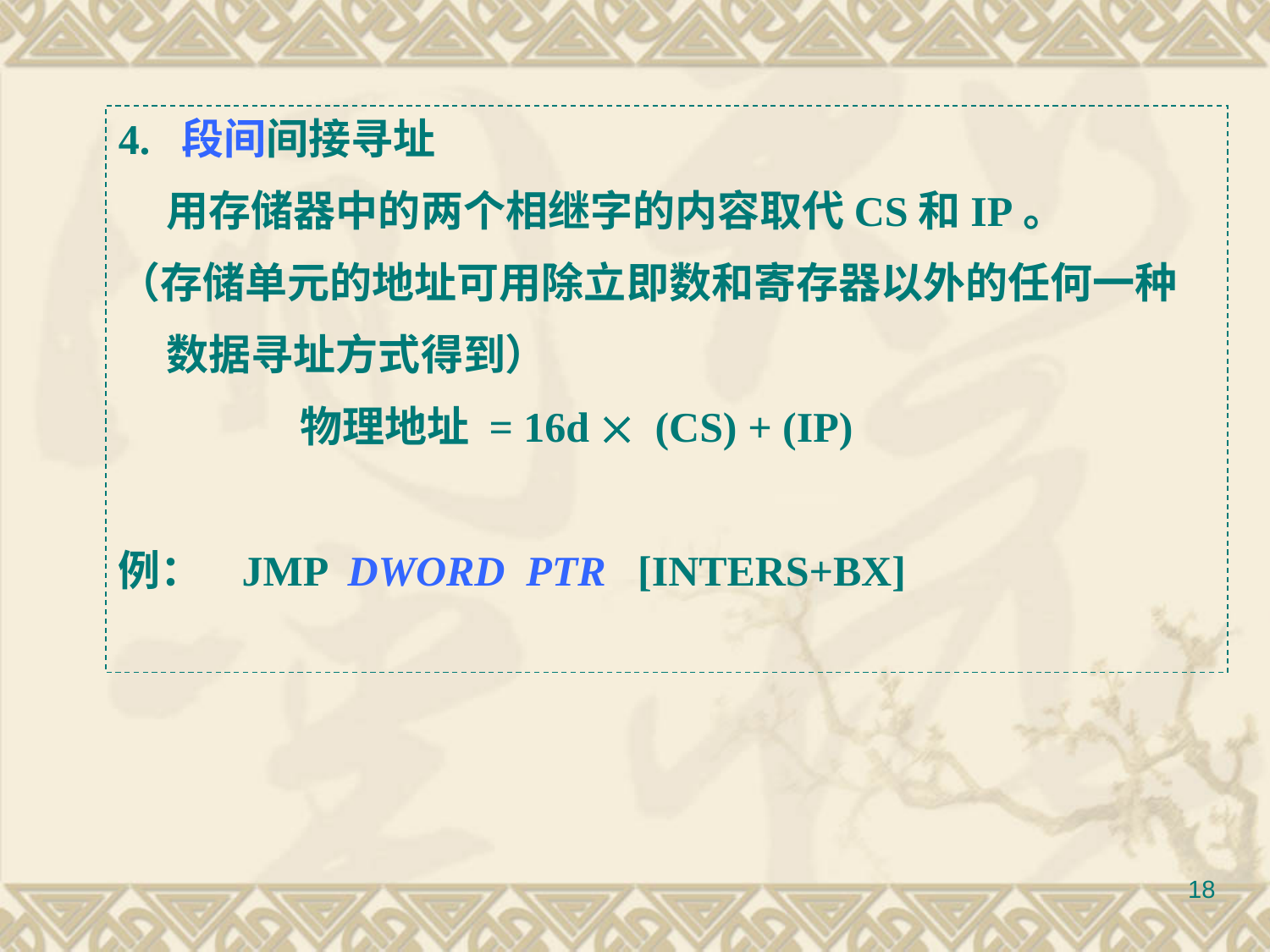

4.  段间间接寻址
    用存储器中的两个相继字的内容取代CS和IP。
（存储单元的地址可用除立即数和寄存器以外的任何一种
    数据寻址方式得到）
                  物理地址 = 16d ×  (CS) + (IP)

例：   JMP  DWORD  PTR   [INTERS+BX]

18